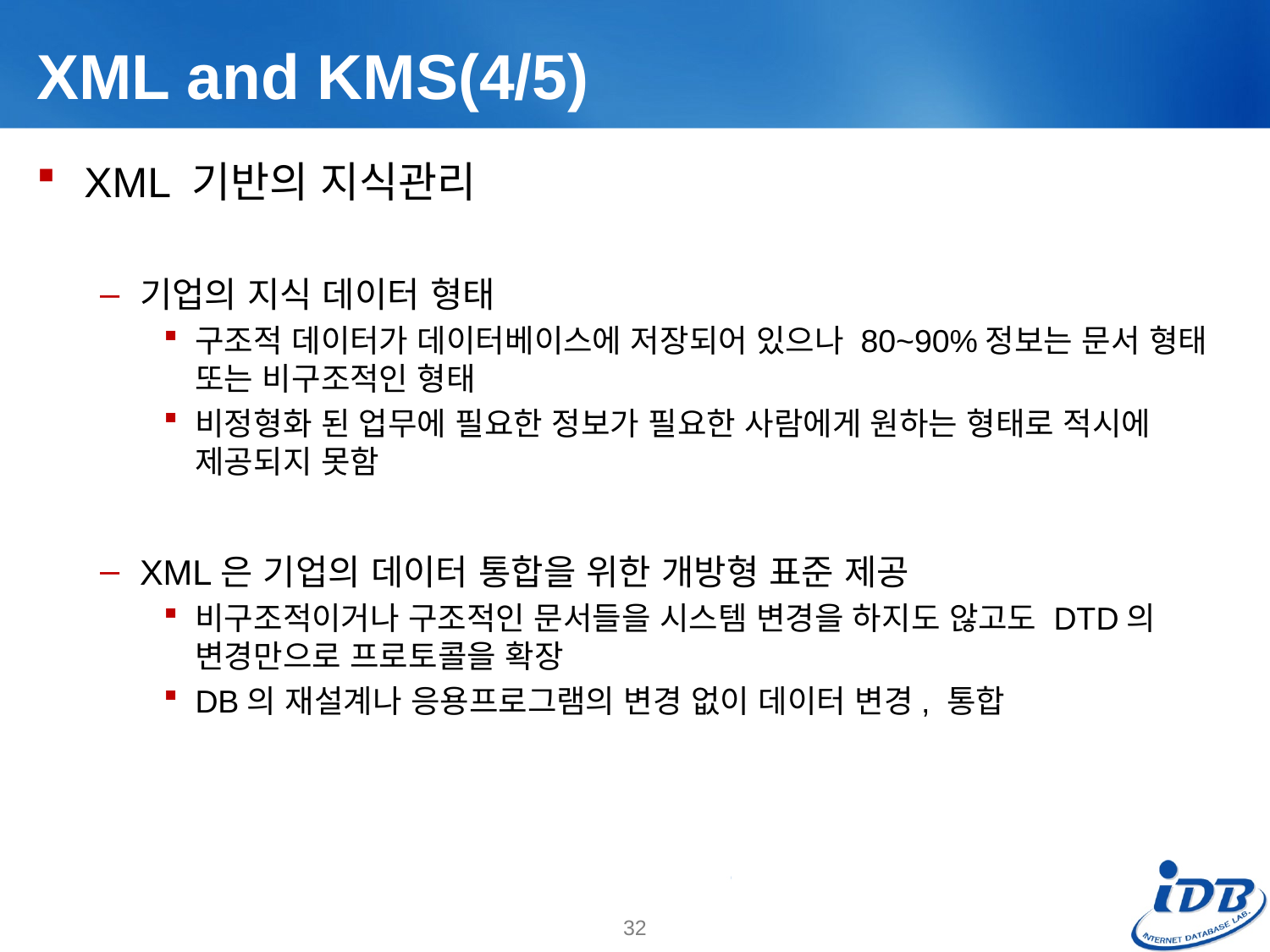

# XML and KMS(4/5)
XML 기반의 지식관리

기업의 지식 데이터 형태
구조적 데이터가 데이터베이스에 저장되어 있으나 80~90%정보는 문서 형태 또는 비구조적인 형태
비정형화 된 업무에 필요한 정보가 필요한 사람에게 원하는 형태로 적시에 제공되지 못함

XML은 기업의 데이터 통합을 위한 개방형 표준 제공
비구조적이거나 구조적인 문서들을 시스템 변경을 하지도 않고도 DTD의 변경만으로 프로토콜을 확장
DB의 재설계나 응용프로그램의 변경 없이 데이터 변경, 통합
32